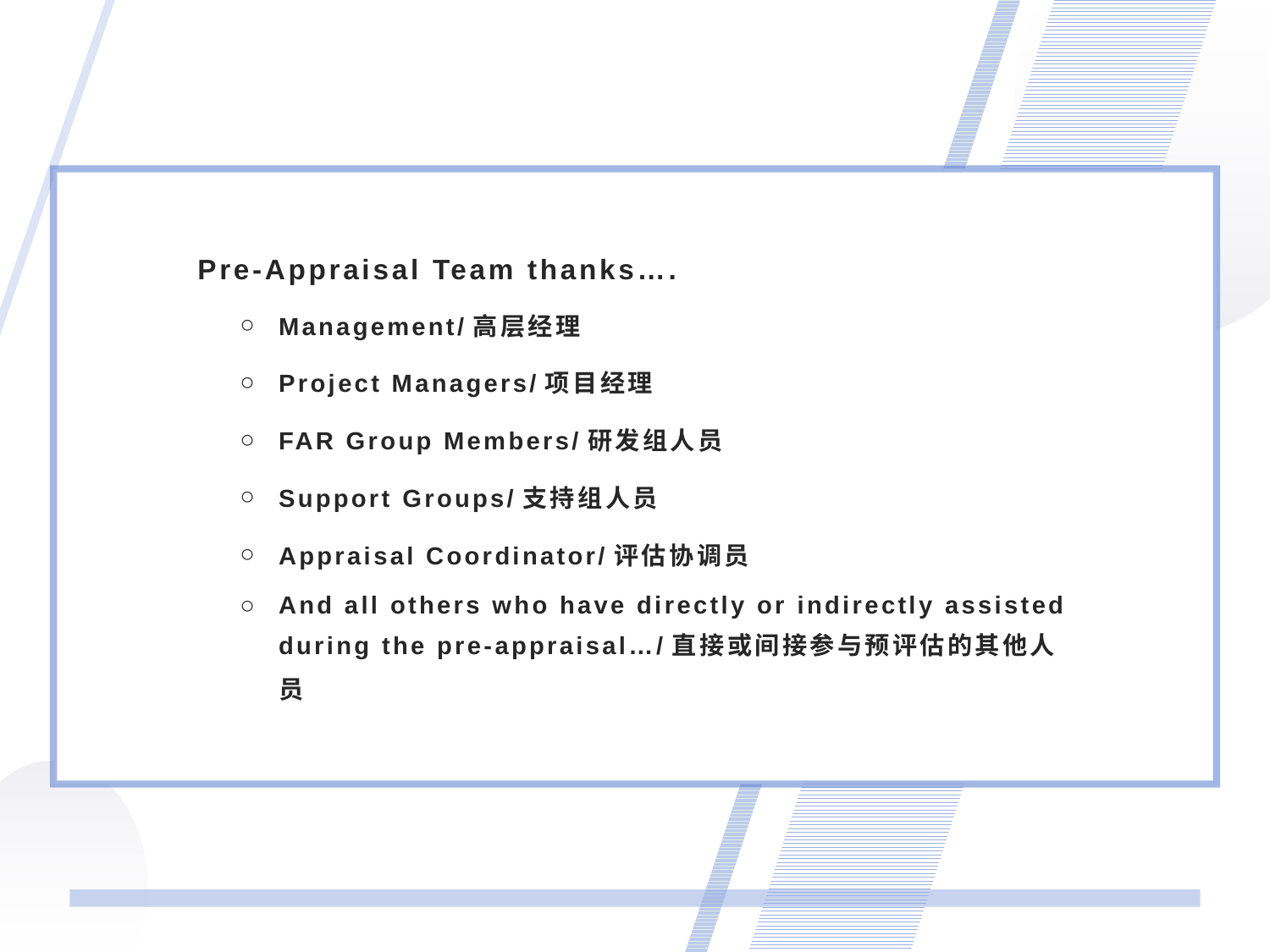

Pre-Appraisal Team thanks….
Management/高层经理
Project Managers/项目经理
FAR Group Members/研发组人员
Support Groups/支持组人员
Appraisal Coordinator/评估协调员
And all others who have directly or indirectly assisted during the pre-appraisal…/直接或间接参与预评估的其他人员